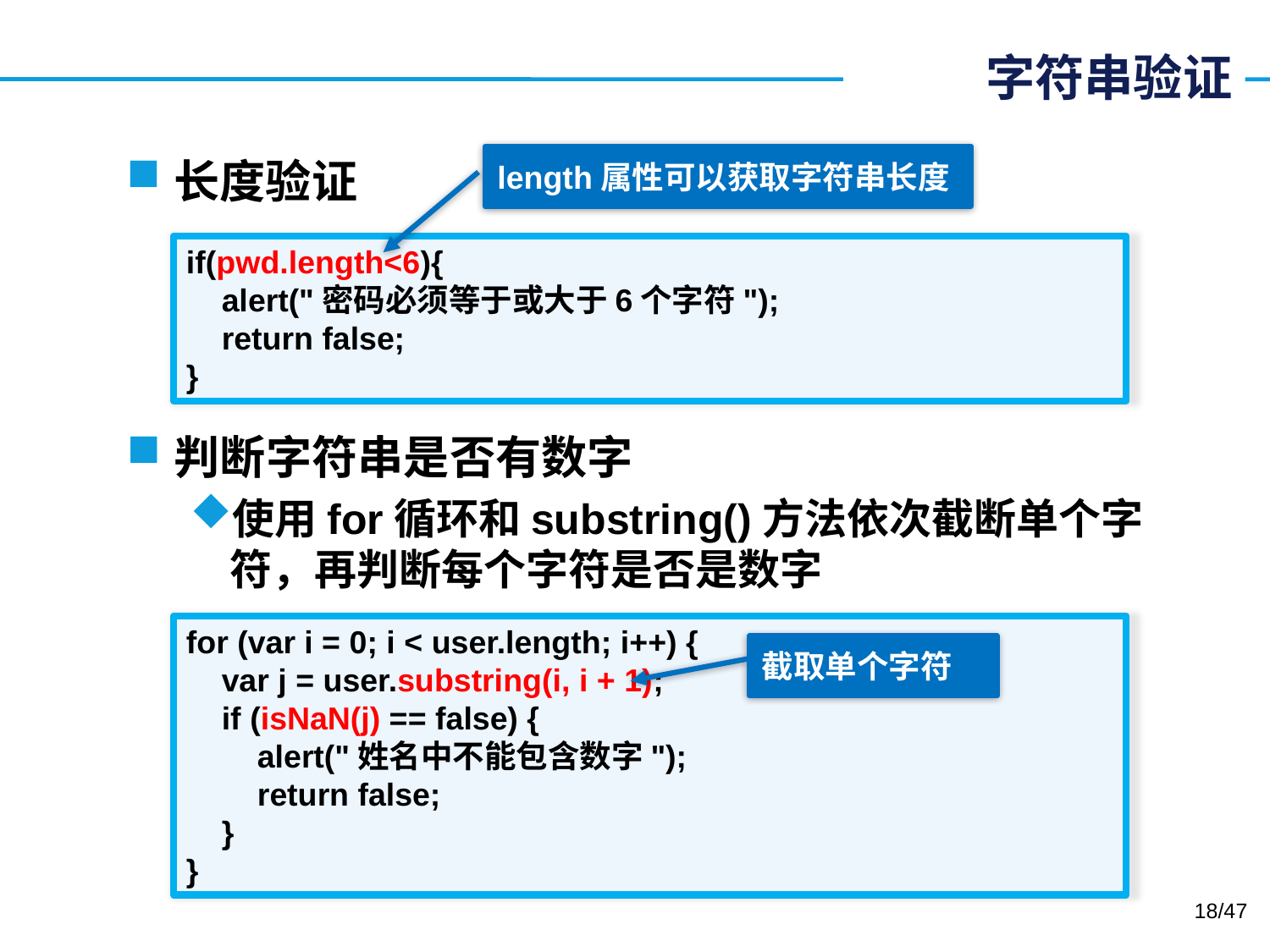

# 字符串验证
长度验证
length属性可以获取字符串长度
if(pwd.length<6){
    alert("密码必须等于或大于6个字符");
    return false;
}
判断字符串是否有数字
使用for循环和substring()方法依次截断单个字符，再判断每个字符是否是数字

for (var i = 0; i < user.length; i++) {
    var j = user.substring(i, i + 1);
    if (isNaN(j) == false) {
        alert("姓名中不能包含数字");
        return false;
    }
}
截取单个字符
18/47